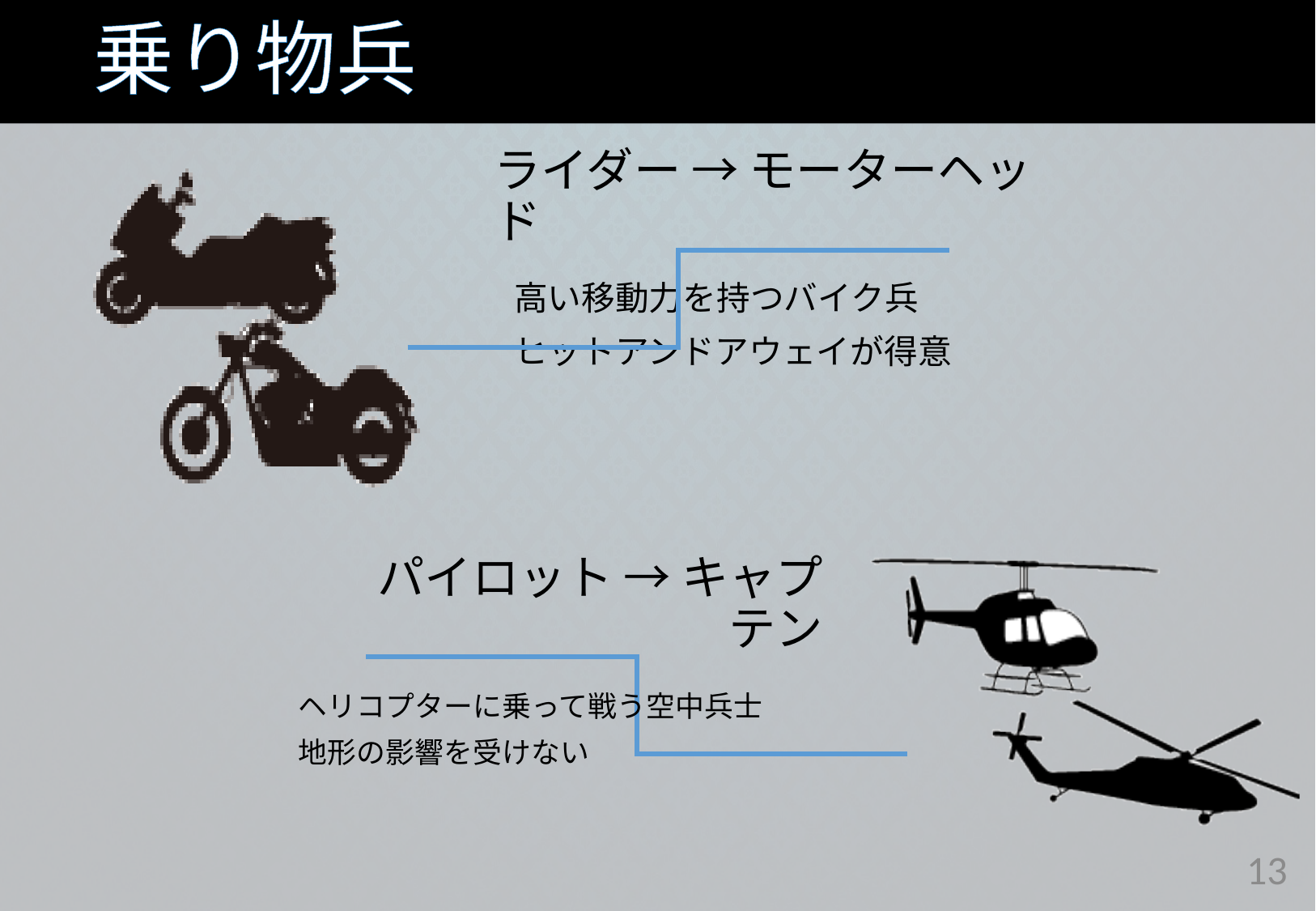

# 乗り物兵

ライダー → モーターヘッド
高い移動力を持つバイク兵
ヒットアンドアウェイが得意

パイロット → キャプテン

ヘリコプターに乗って戦う空中兵士
地形の影響を受けない
13